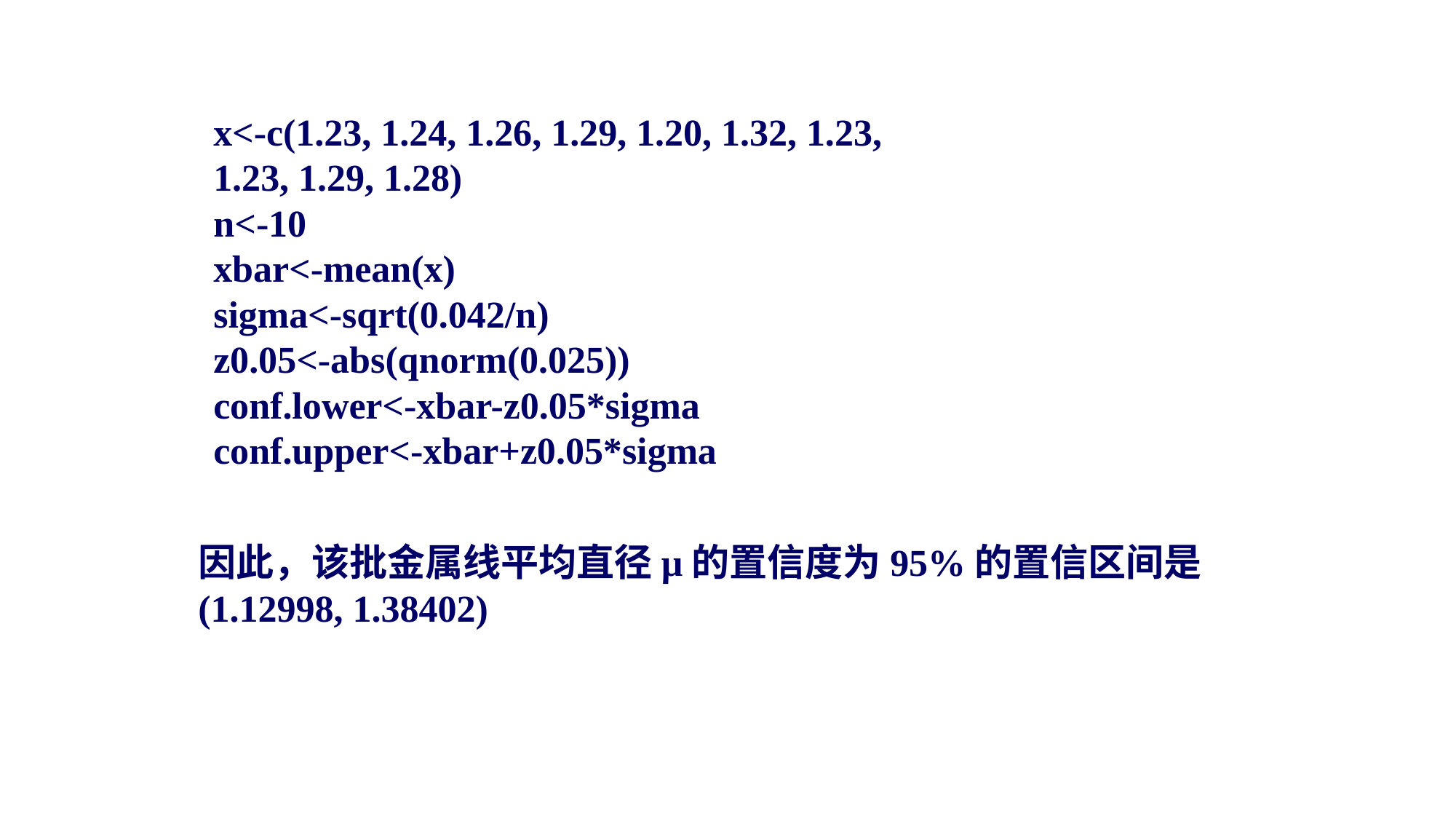

x<-c(1.23, 1.24, 1.26, 1.29, 1.20, 1.32, 1.23, 1.23, 1.29, 1.28)
n<-10
xbar<-mean(x)
sigma<-sqrt(0.042/n)
z0.05<-abs(qnorm(0.025))
conf.lower<-xbar-z0.05*sigma
conf.upper<-xbar+z0.05*sigma
因此，该批金属线平均直径μ的置信度为95%的置信区间是(1.12998, 1.38402)